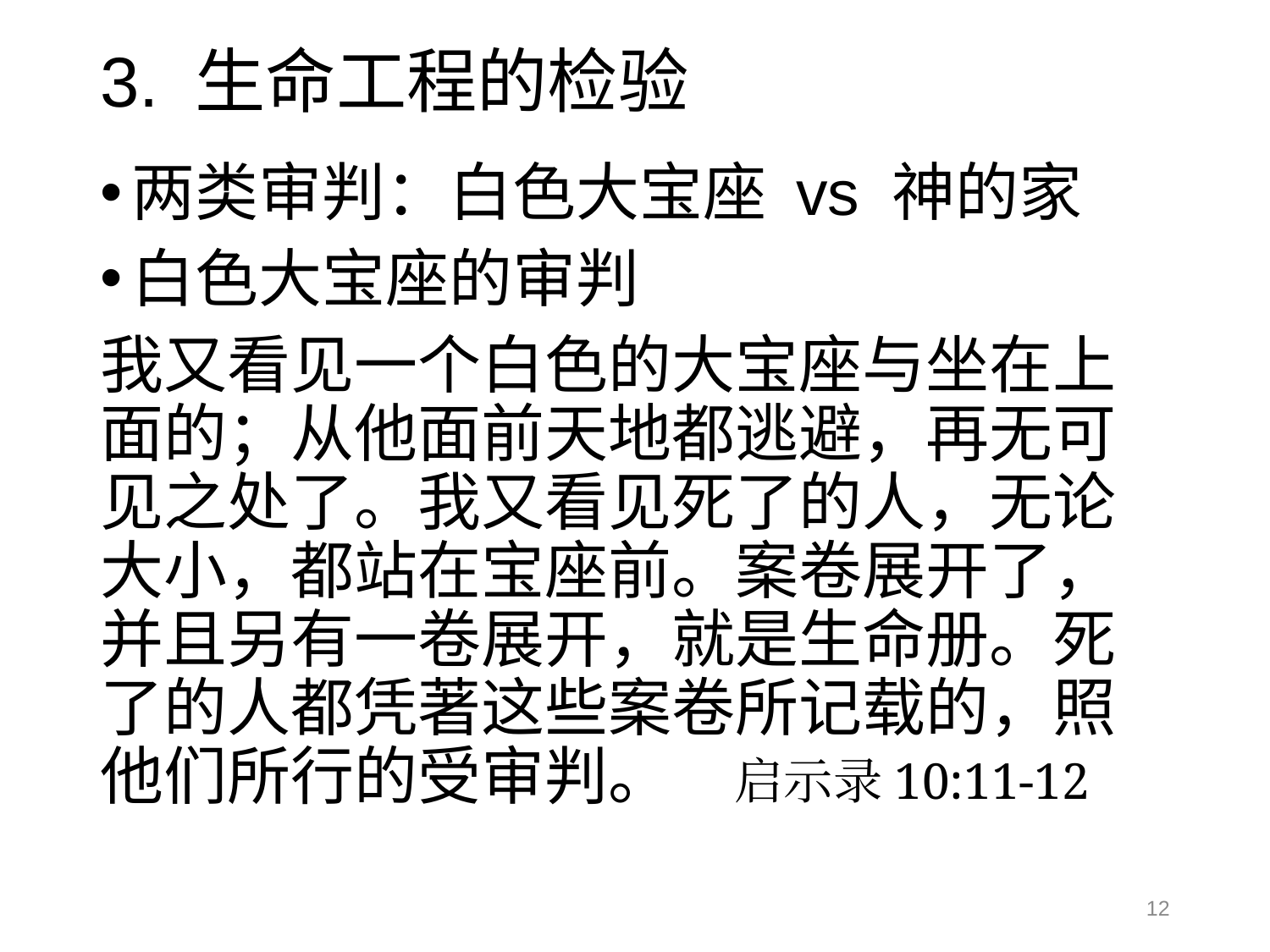

# 3. 生命工程的检验
两类审判：白色大宝座 vs 神的家
白色大宝座的审判
我又看见一个白色的大宝座与坐在上面的；从他面前天地都逃避，再无可见之处了。我又看见死了的人，无论大小，都站在宝座前。案卷展开了，并且另有一卷展开，就是生命册。死了的人都凭著这些案卷所记载的，照他们所行的受审判。     启示录10:11-12
12